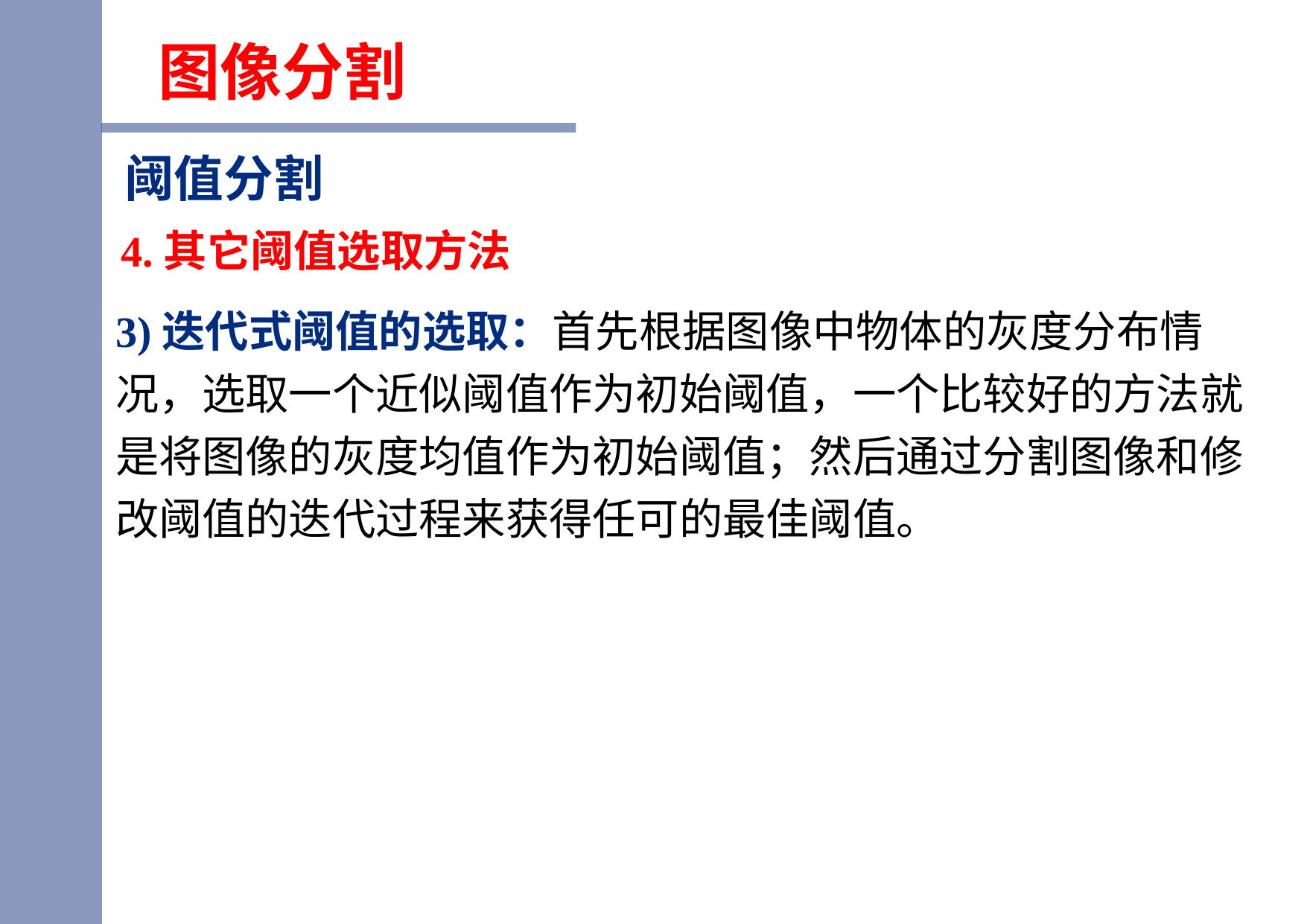

图像分割
阈值分割
4.其它阈值选取方法
3)迭代式阈值的选取：首先根据图像中物体的灰度分布情况，选取一个近似阈值作为初始阈值，一个比较好的方法就是将图像的灰度均值作为初始阈值；然后通过分割图像和修改阈值的迭代过程来获得任可的最佳阈值。